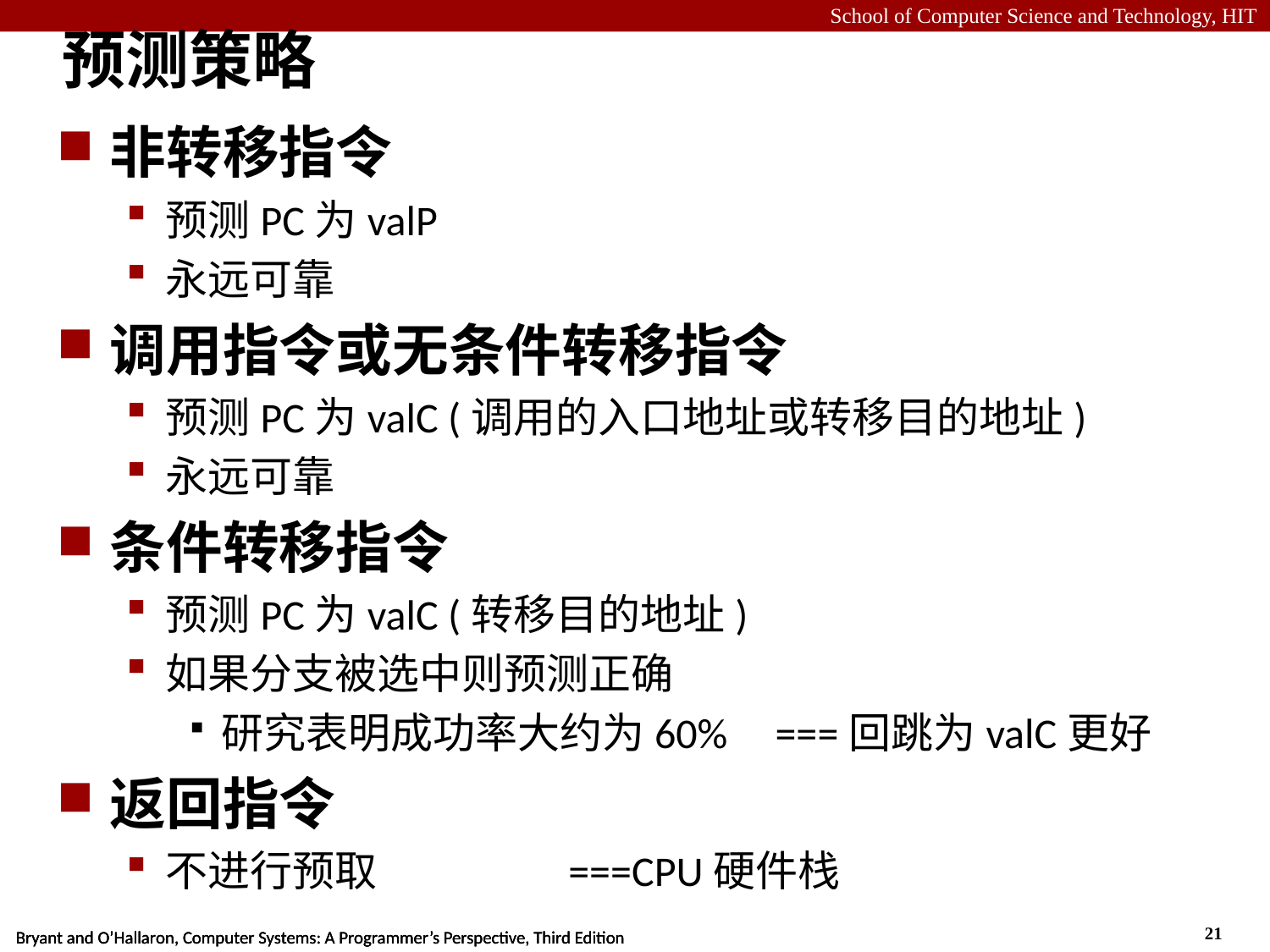

# 预测策略
非转移指令
预测PC为valP
永远可靠
调用指令或无条件转移指令
预测PC为valC (调用的入口地址或转移目的地址)
永远可靠
条件转移指令
预测PC为valC (转移目的地址)
如果分支被选中则预测正确
研究表明成功率大约为60%     ===回跳为valC更好
返回指令
不进行预取                   ===CPU硬件栈